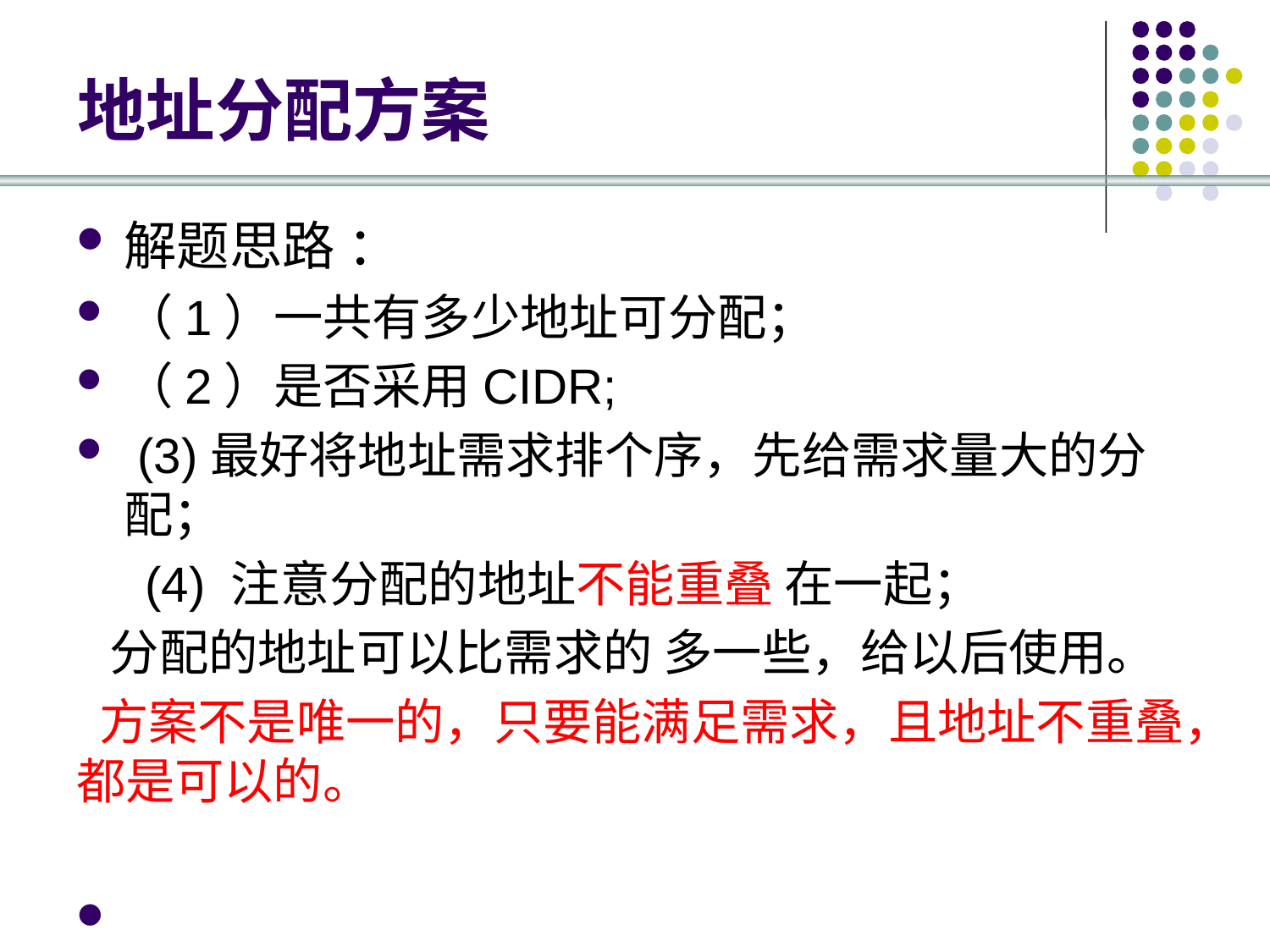

# 地址分配方案
解题思路 ：
（1）一共有多少地址可分配；
（2）是否采用CIDR;
 (3)最好将地址需求排个序，先给需求量大的分配；
     (4) 注意分配的地址不能重叠 在一起；
  分配的地址可以比需求的 多一些，给以后使用。
 方案不是唯一的，只要能满足需求，且地址不重叠，都是可以的。